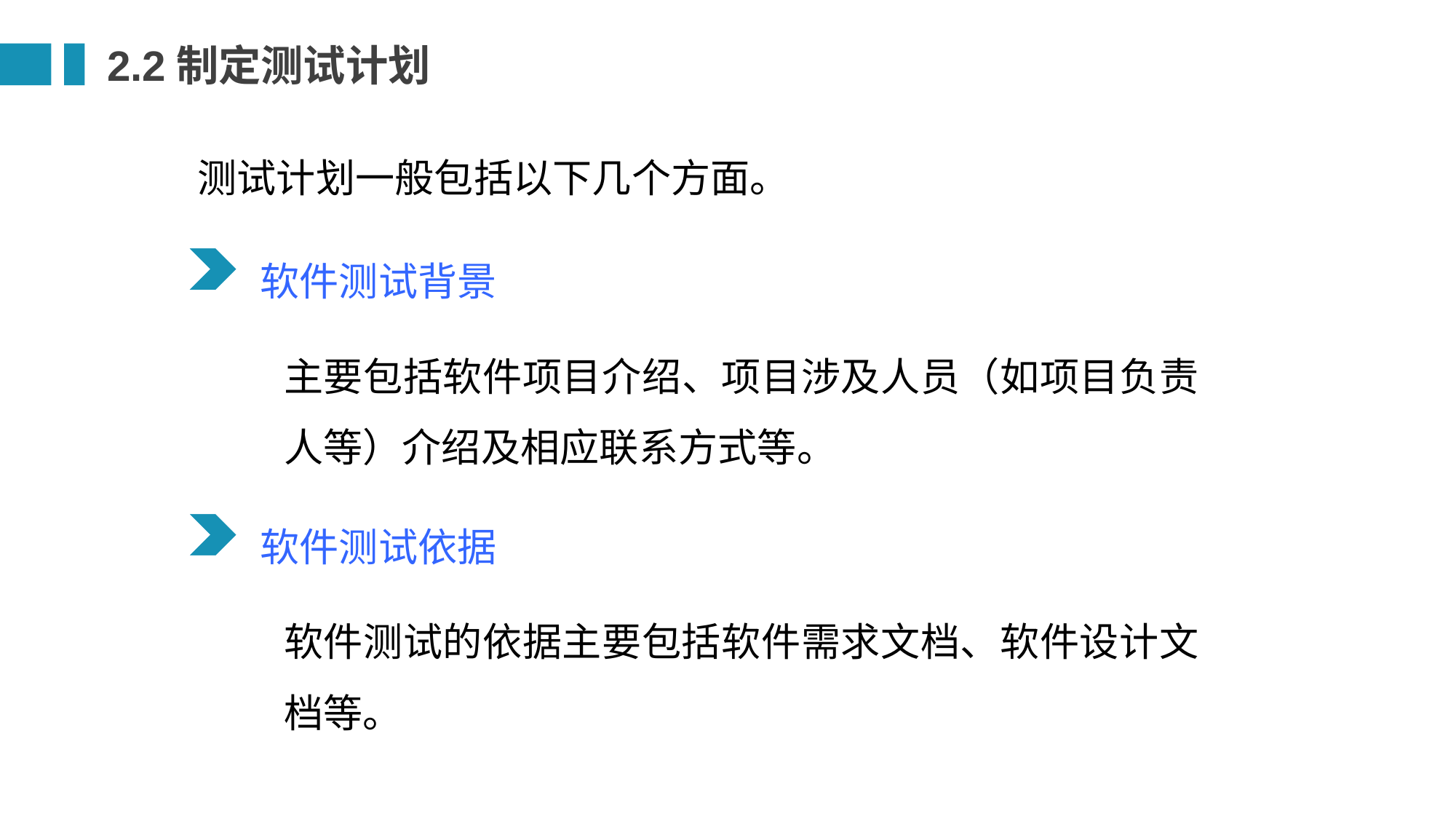

2.2制定测试计划

测试计划一般包括以下几个方面。
软件测试背景

主要包括软件项目介绍、项目涉及人员（如项目负责人等）介绍及相应联系方式等。
软件测试依据

软件测试的依据主要包括软件需求文档、软件设计文档等。
42